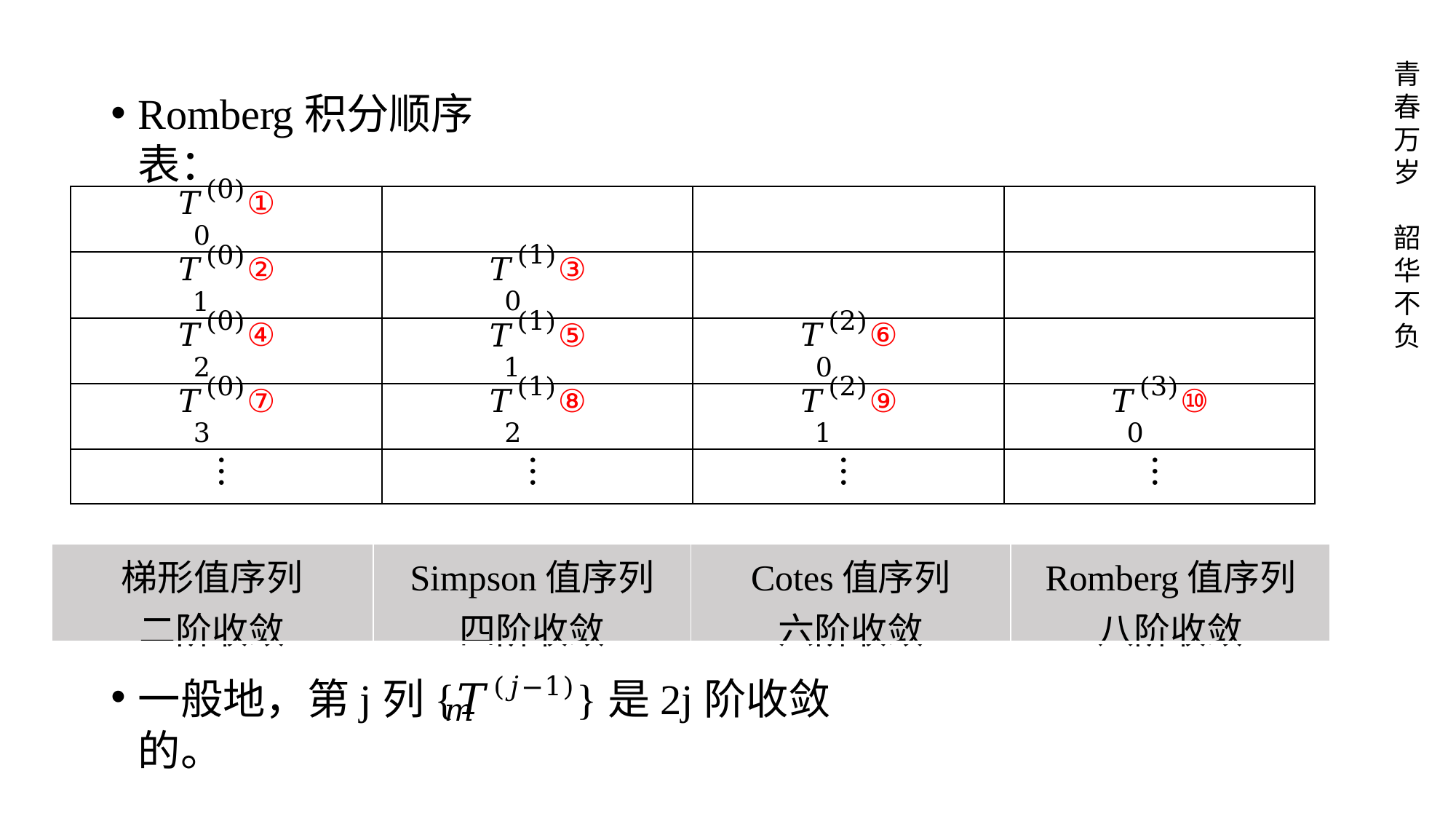

青 春 万 岁
Romberg积分顺序表：
| 𝑇(0)① 0 |  |  |  |
| --- | --- | --- | --- |
| 𝑇(0)② 1 | 𝑇(1)③ 0 |  |  |
| 𝑇(0)④ 2 | 𝑇(1)⑤ 1 | 𝑇(2)⑥ 0 |  |
| 𝑇(0)⑦ 3 | 𝑇(1)⑧ 2 | 𝑇(2)⑨ 1 | 𝑇(3)⑩ 0 |
| ⋮ | ⋮ | ⋮ | ⋮ |
韶 华 不 负
| 梯形值序列 二阶收敛 | Simpson值序列 四阶收敛 | Cotes值序列 六阶收敛 | Romberg值序列 八阶收敛 |
| --- | --- | --- | --- |
一般地，第j列{𝑇(𝑗−1)}是2j阶收敛的。
𝑚